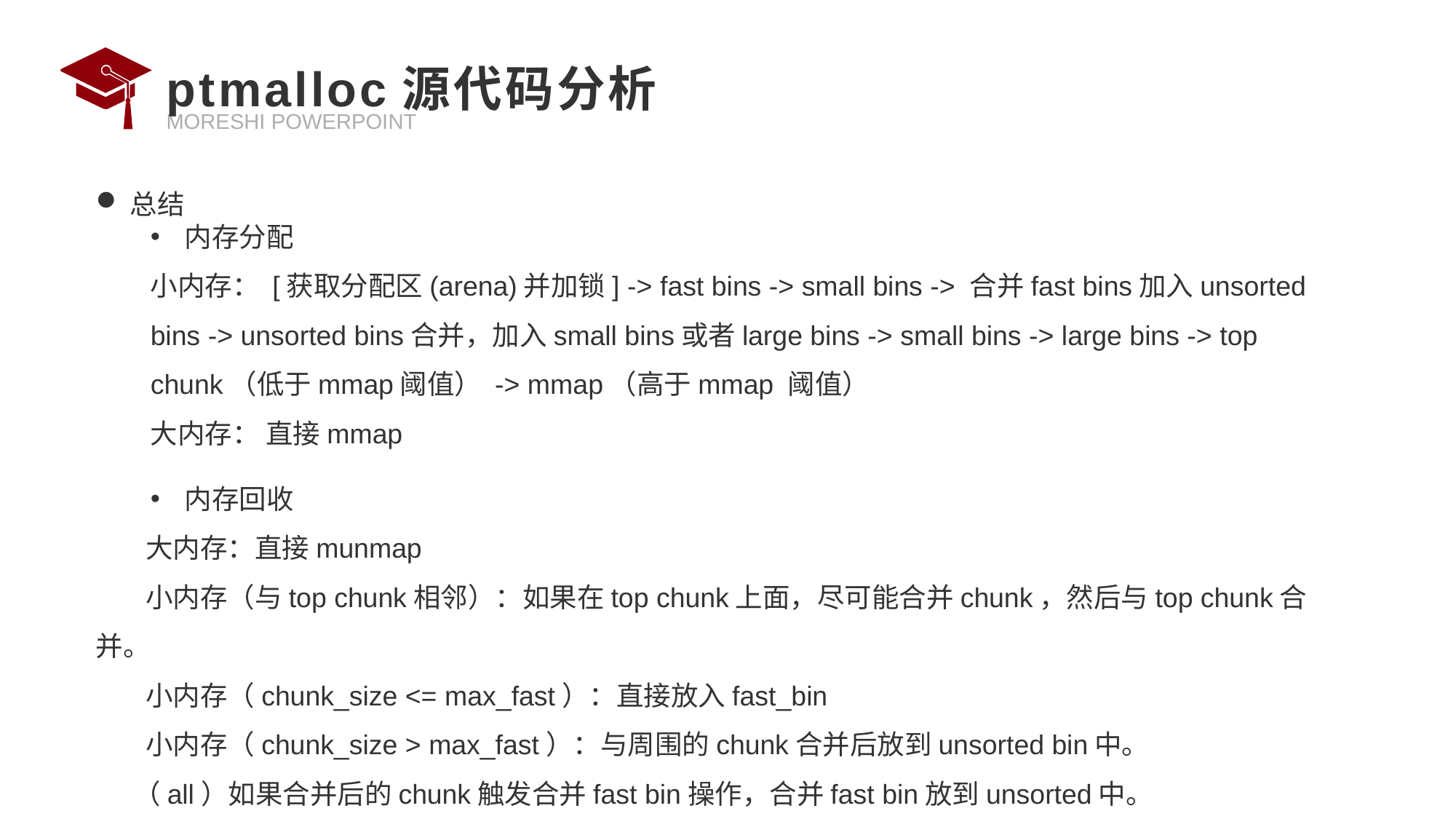

# ptmalloc源代码分析
总结
内存分配
小内存： [获取分配区(arena)并加锁] -> fast bins -> small bins -> 合并fast bins加入unsorted bins -> unsorted bins合并，加入small bins或者large bins -> small bins -> large bins -> top chunk（低于mmap阈值） -> mmap（高于mmap 阈值）
大内存： 直接mmap

内存回收
       大内存：直接munmap
       小内存（与top chunk相邻）：如果在top chunk上面，尽可能合并chunk，然后与top chunk合并。
       小内存（chunk_size <= max_fast）：直接放入fast_bin
       小内存（chunk_size > max_fast）：与周围的chunk合并后放到unsorted bin中。
     （all）如果合并后的chunk触发合并fast bin操作，合并fast bin放到unsorted中。